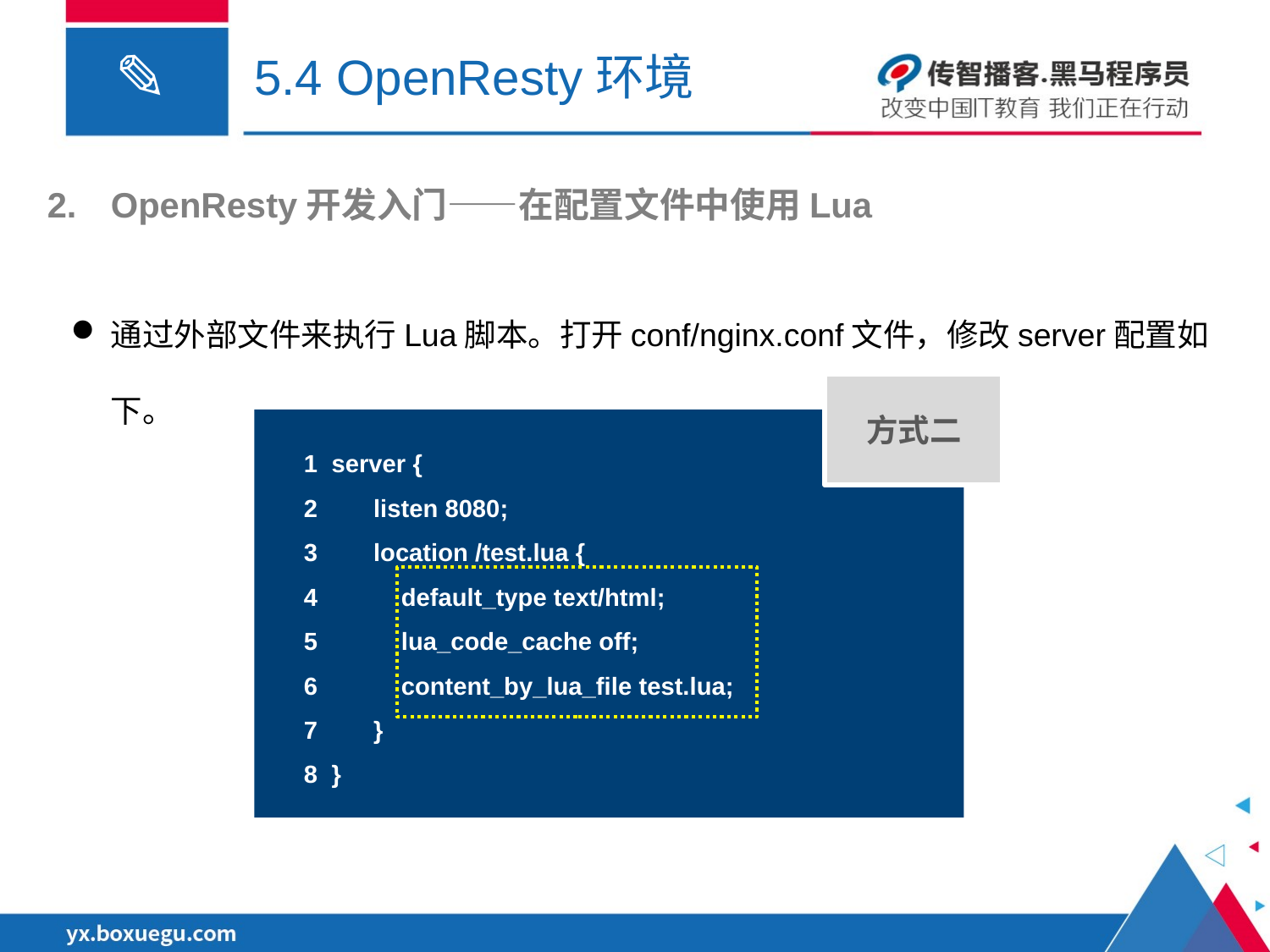

# 5.4 OpenResty环境
OpenResty开发入门——在配置文件中使用Lua
通过外部文件来执行Lua脚本。打开conf/nginx.conf文件，修改server配置如下。
方式二

 1  server {
 2        listen 8080;
 3        location /test.lua {
 4            default_type text/html;
 5            lua_code_cache off;
 6            content_by_lua_file test.lua;
 7        }
 8  }